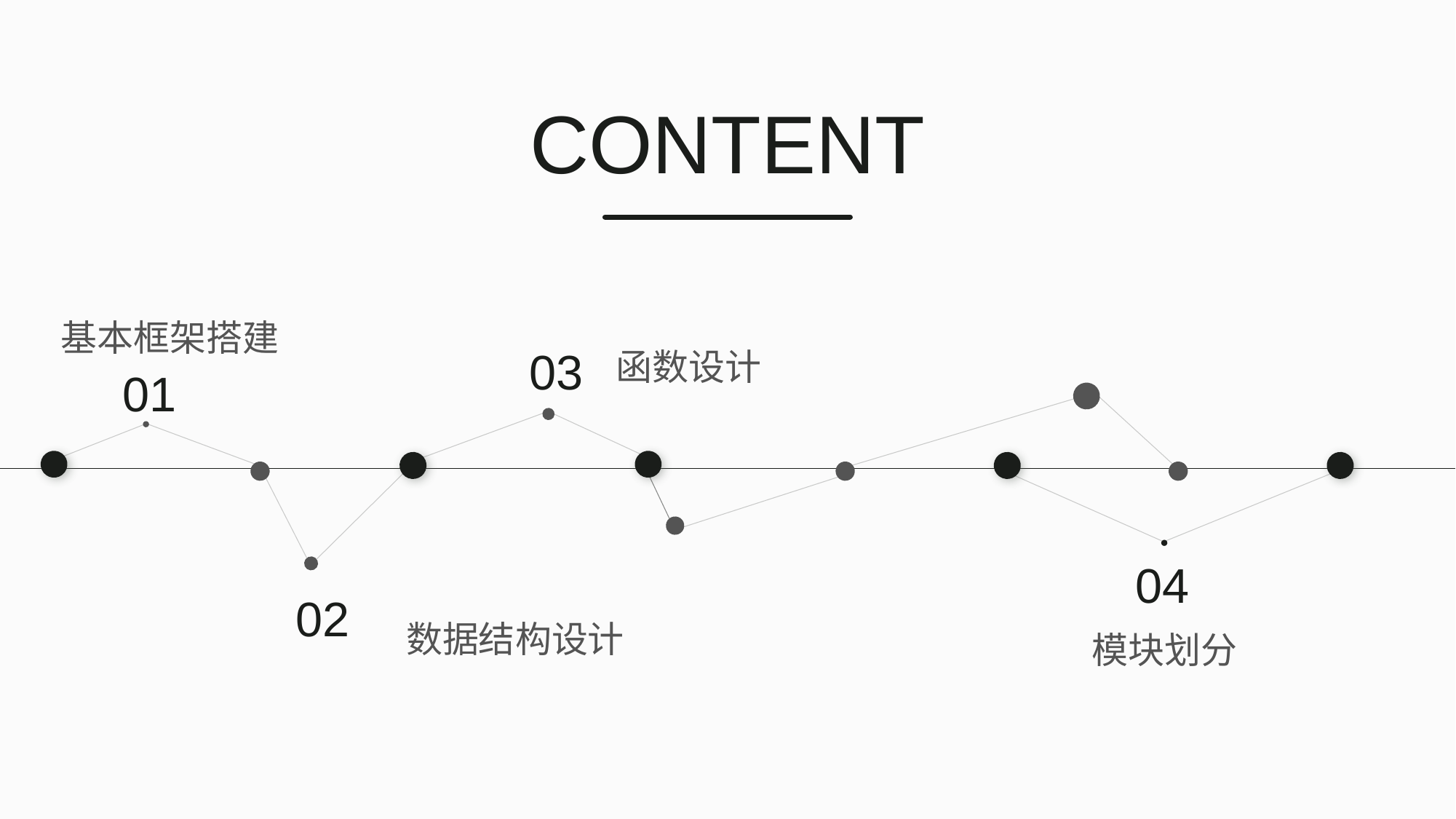

CONTENT
基本框架搭建
03
函数设计
01

04

02
数据结构设计
模块划分